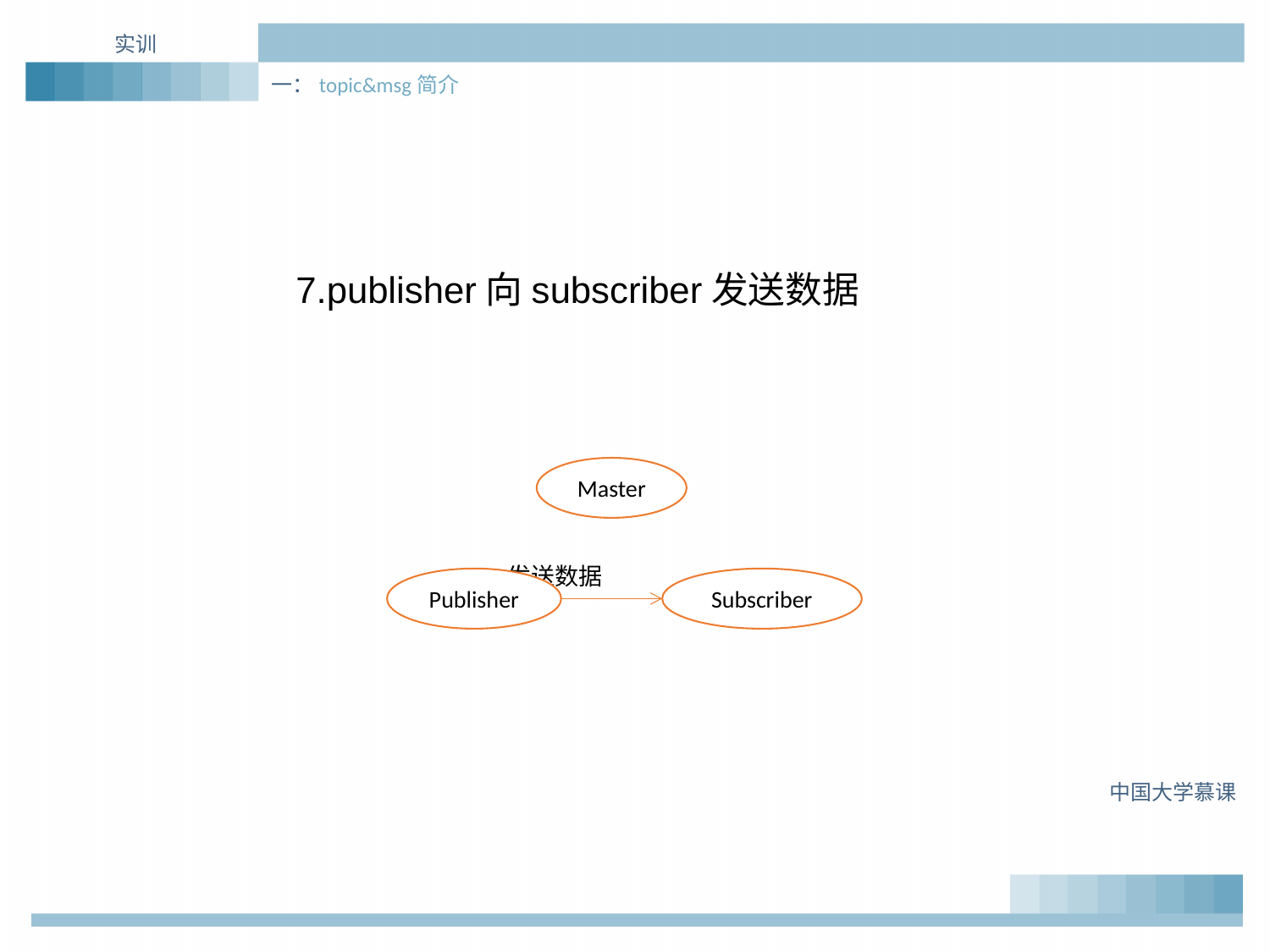

实训
一：topic&msg简介

7.publisher向subscriber发送数据

                                       发送数据

Master
Publisher
Subscriber
中国大学慕课